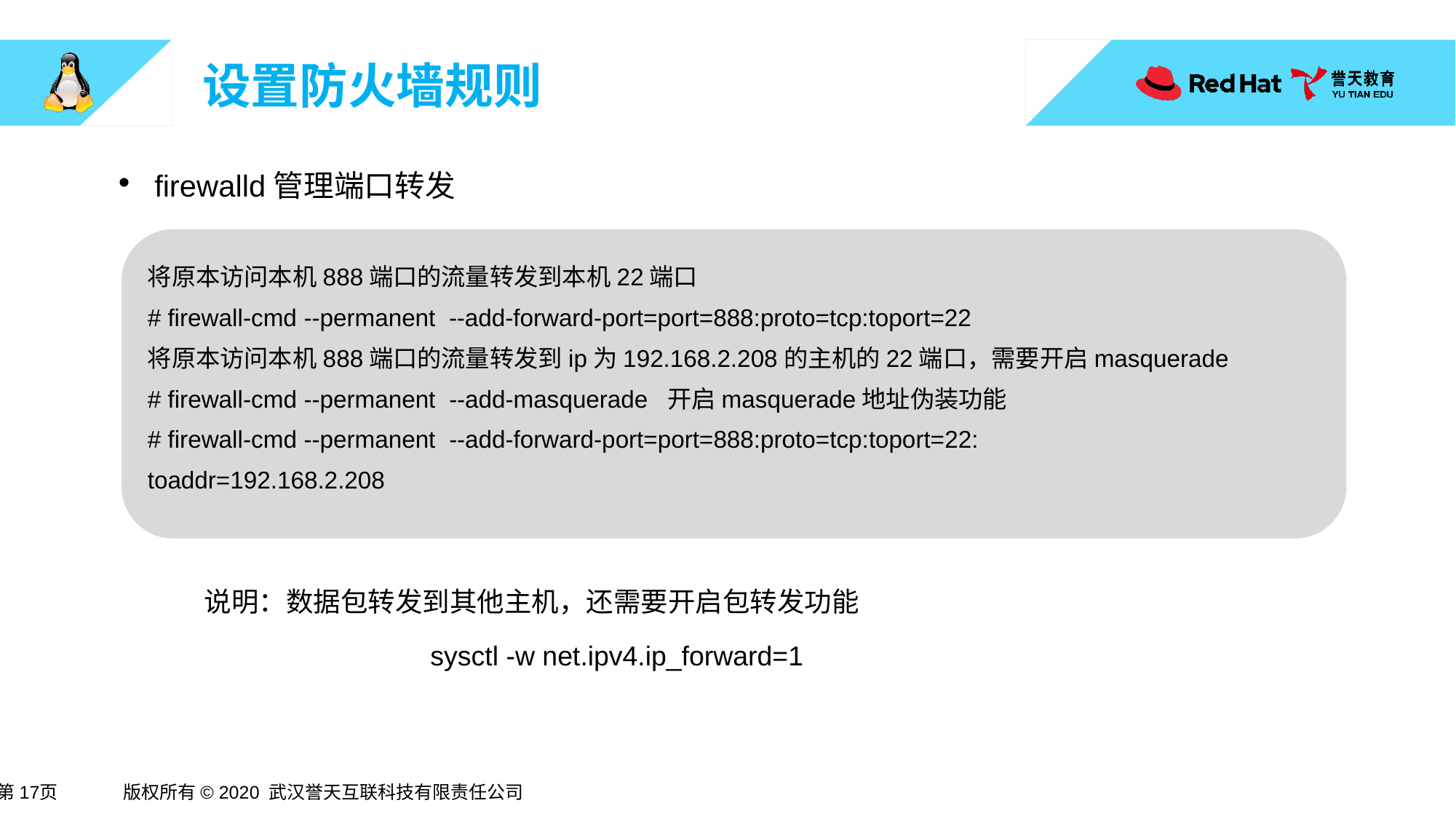

# 设置防火墙规则
firewalld管理端口转发

说明：数据包转发到其他主机，还需要开启包转发功能
		 sysctl -w net.ipv4.ip_forward=1
将原本访问本机888端口的流量转发到本机22端口
# firewall-cmd --permanent  --add-forward-port=port=888:proto=tcp:toport=22
将原本访问本机888端口的流量转发到ip为192.168.2.208的主机的22端口，需要开启masquerade
# firewall-cmd --permanent  --add-masquerade  开启masquerade地址伪装功能
# firewall-cmd --permanent  --add-forward-port=port=888:proto=tcp:toport=22:
toaddr=192.168.2.208